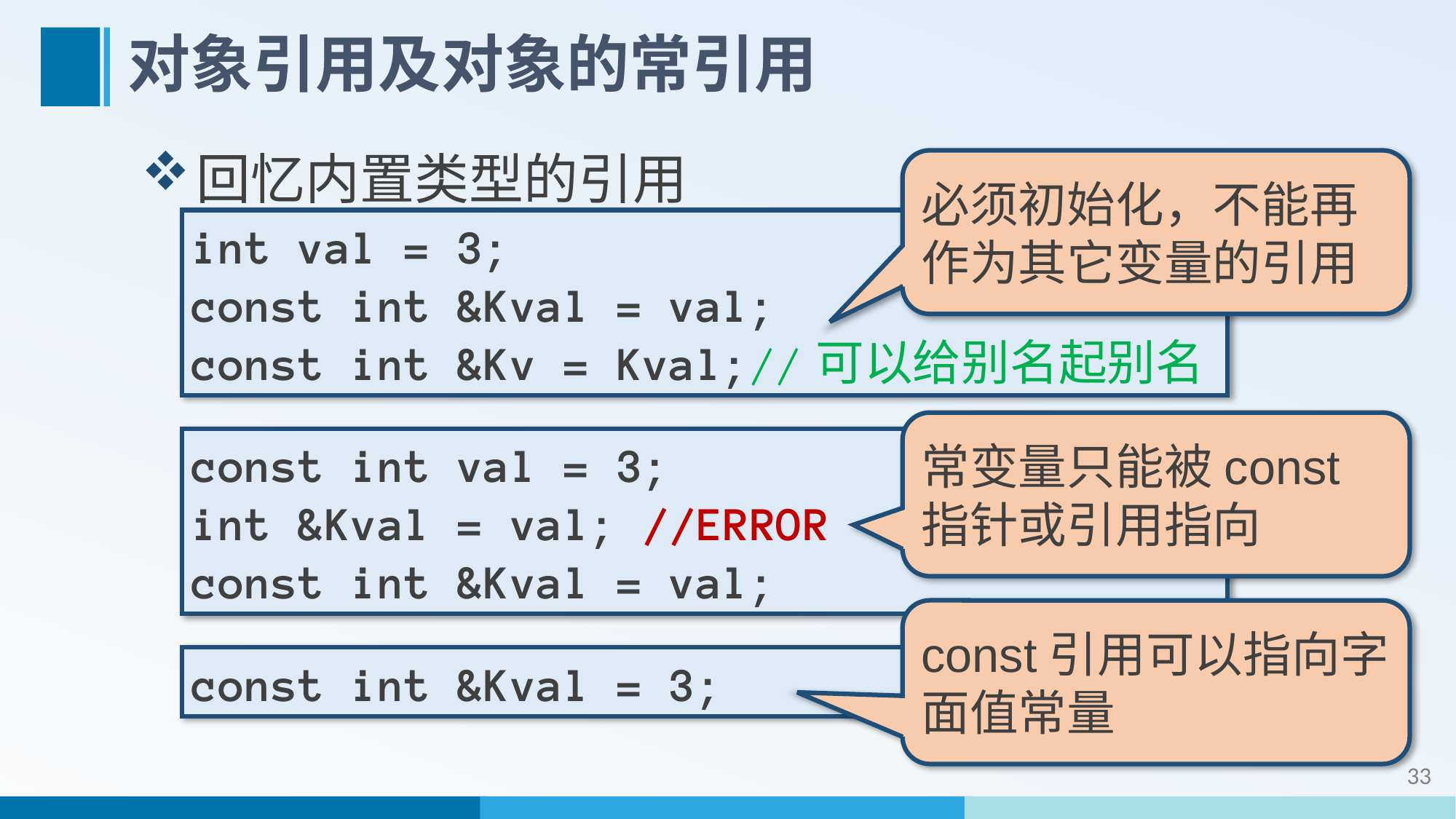

# 对象引用及对象的常引用
回忆内置类型的引用
必须初始化，不能再作为其它变量的引用
int val = 3;
const int &Kval = val;
const int &Kv = Kval;//可以给别名起别名
常变量只能被const指针或引用指向
const int val = 3;
int &Kval = val; //ERROR
const int &Kval = val;
const引用可以指向字面值常量
const int &Kval = 3;